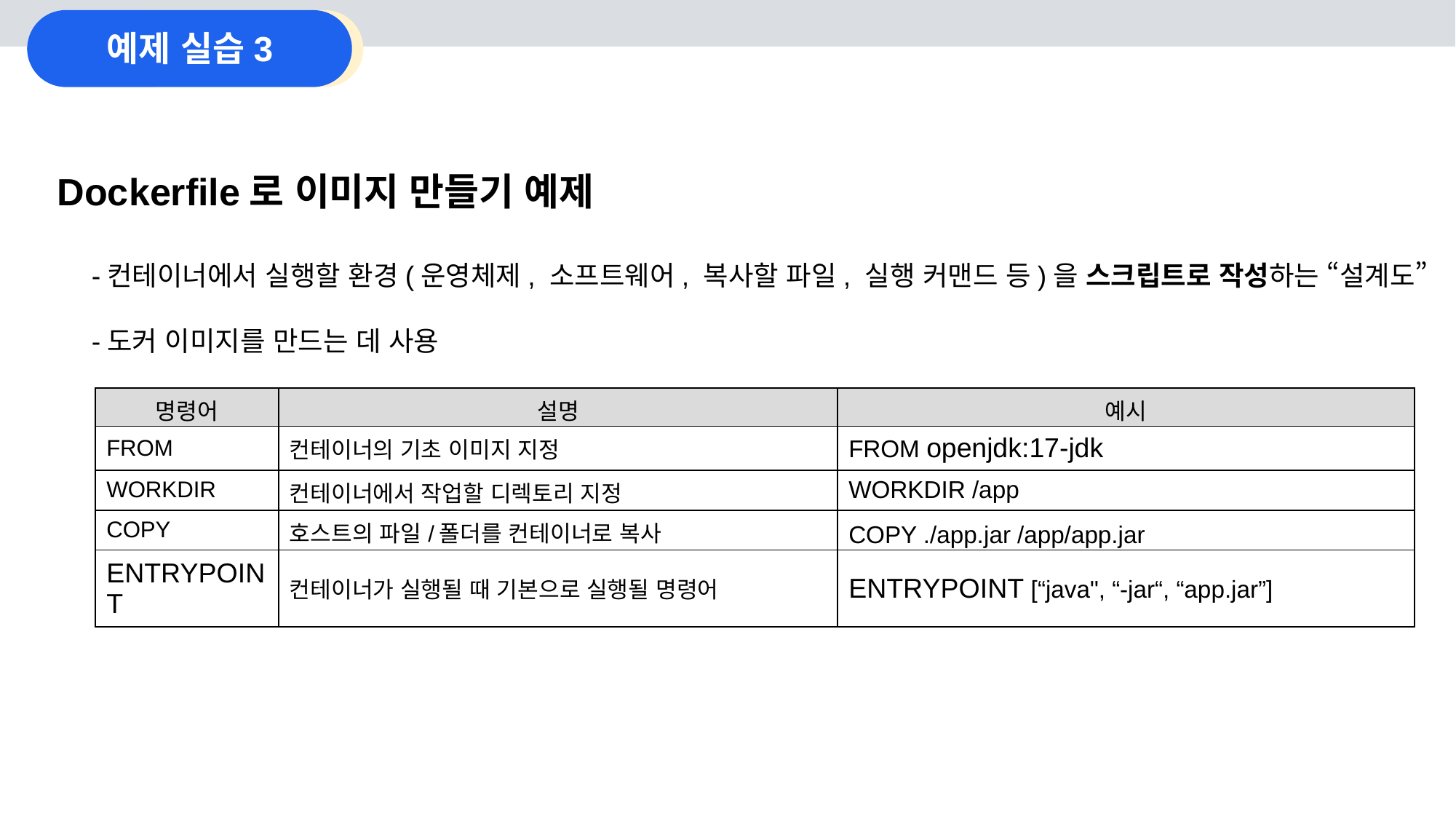

예제 실습3
Dockerfile로 이미지 만들기 예제
-컨테이너에서 실행할 환경(운영체제, 소프트웨어, 복사할 파일, 실행 커맨드 등)을 스크립트로 작성하는 “설계도”

-도커 이미지를 만드는 데 사용
| 명령어 | 설명 | 예시 |
| --- | --- | --- |
| FROM | 컨테이너의 기초 이미지 지정 | FROM openjdk:17-jdk |
| WORKDIR | 컨테이너에서 작업할 디렉토리 지정 | WORKDIR /app |
| COPY | 호스트의 파일/폴더를 컨테이너로 복사 | COPY ./app.jar /app/app.jar |
| ENTRYPOINT | 컨테이너가 실행될 때 기본으로 실행될 명령어 | ENTRYPOINT [“java", “-jar“, “app.jar”] |